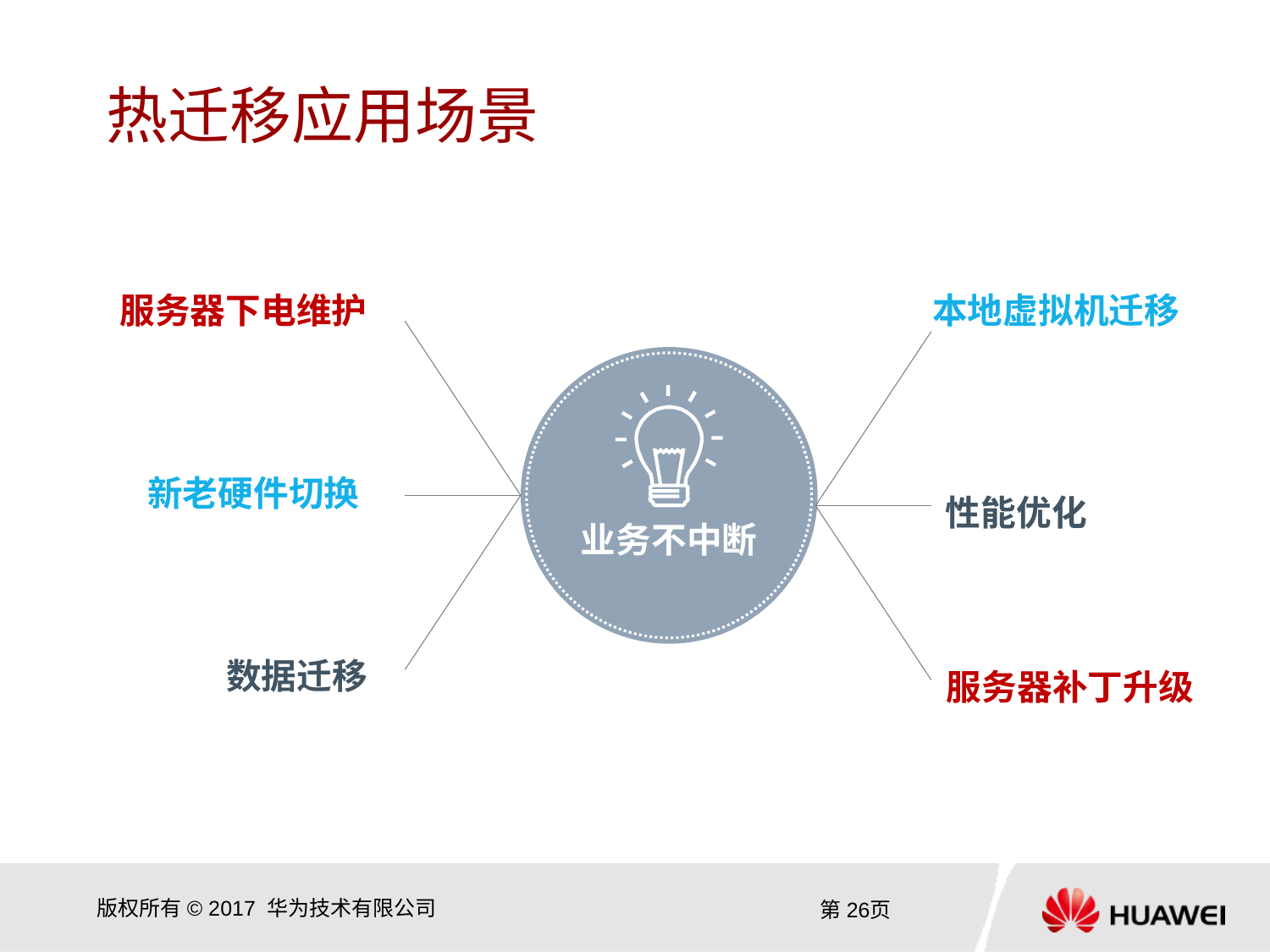

# 热迁移应用场景
本地虚拟机迁移
服务器下电维护

业务不中断
新老硬件切换
性能优化

数据迁移
服务器补丁升级